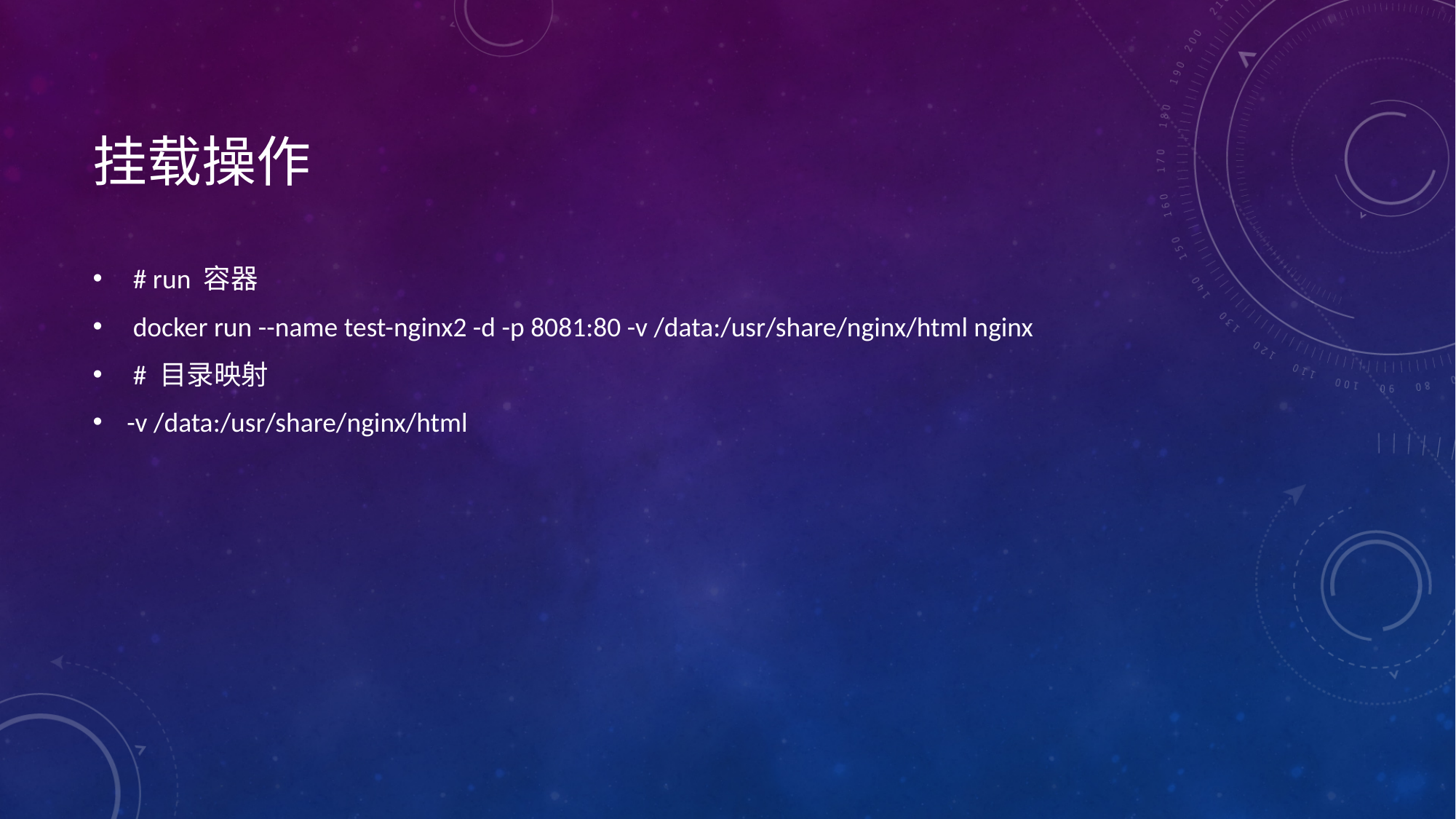

# 挂载操作
 # run 容器
 docker run --name test-nginx2 -d -p 8081:80 -v /data:/usr/share/nginx/html nginx
 # 目录映射
-v /data:/usr/share/nginx/html